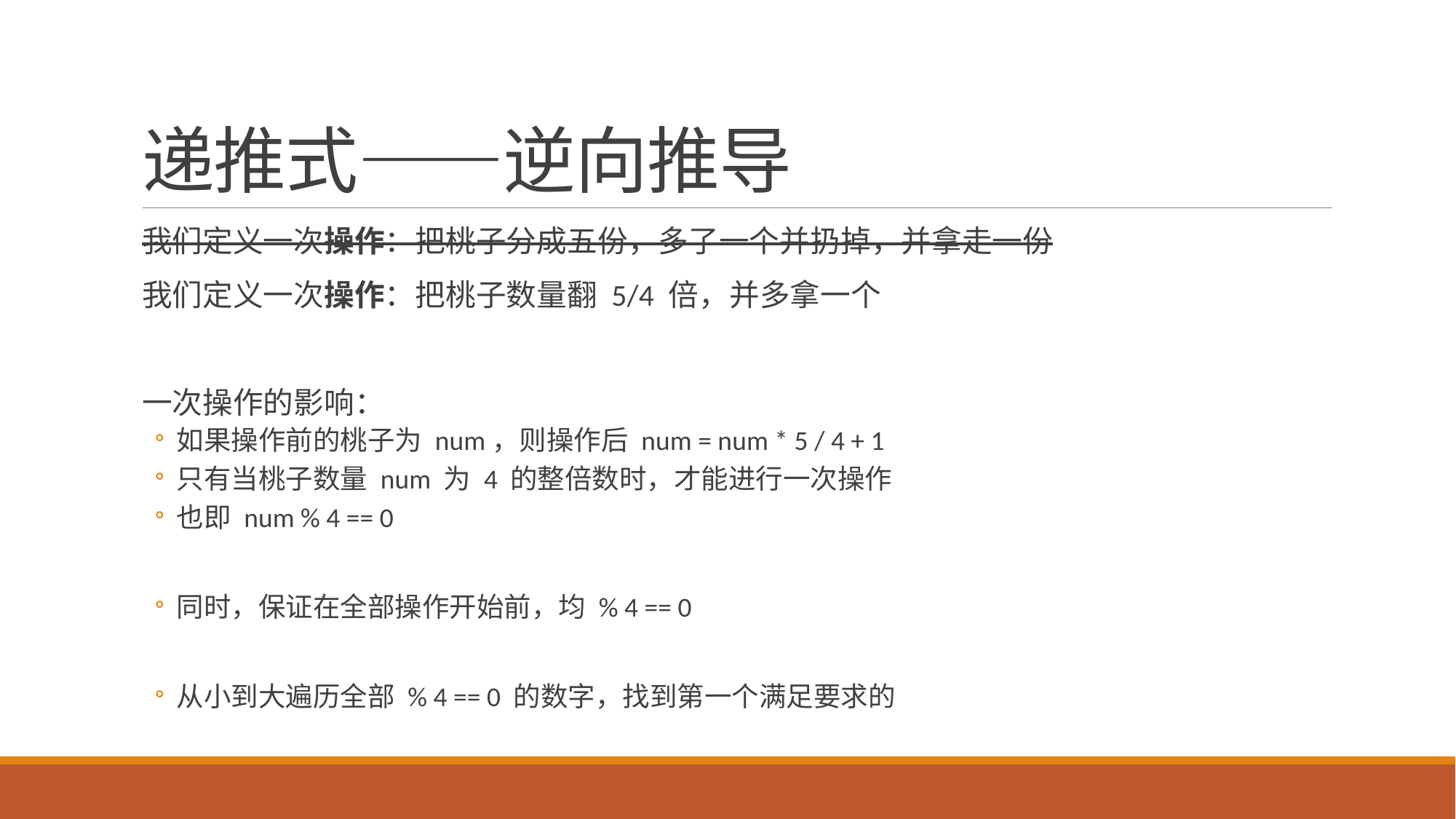

# 递推式——逆向推导
我们定义一次操作：把桃子分成五份，多了一个并扔掉，并拿走一份
我们定义一次操作：把桃子数量翻 5/4 倍，并多拿一个

一次操作的影响：
如果操作前的桃子为 num，则操作后 num = num * 5 / 4 + 1
只有当桃子数量 num 为 4 的整倍数时，才能进行一次操作
也即 num % 4 == 0

同时，保证在全部操作开始前，均 % 4 == 0

从小到大遍历全部 % 4 == 0 的数字，找到第一个满足要求的